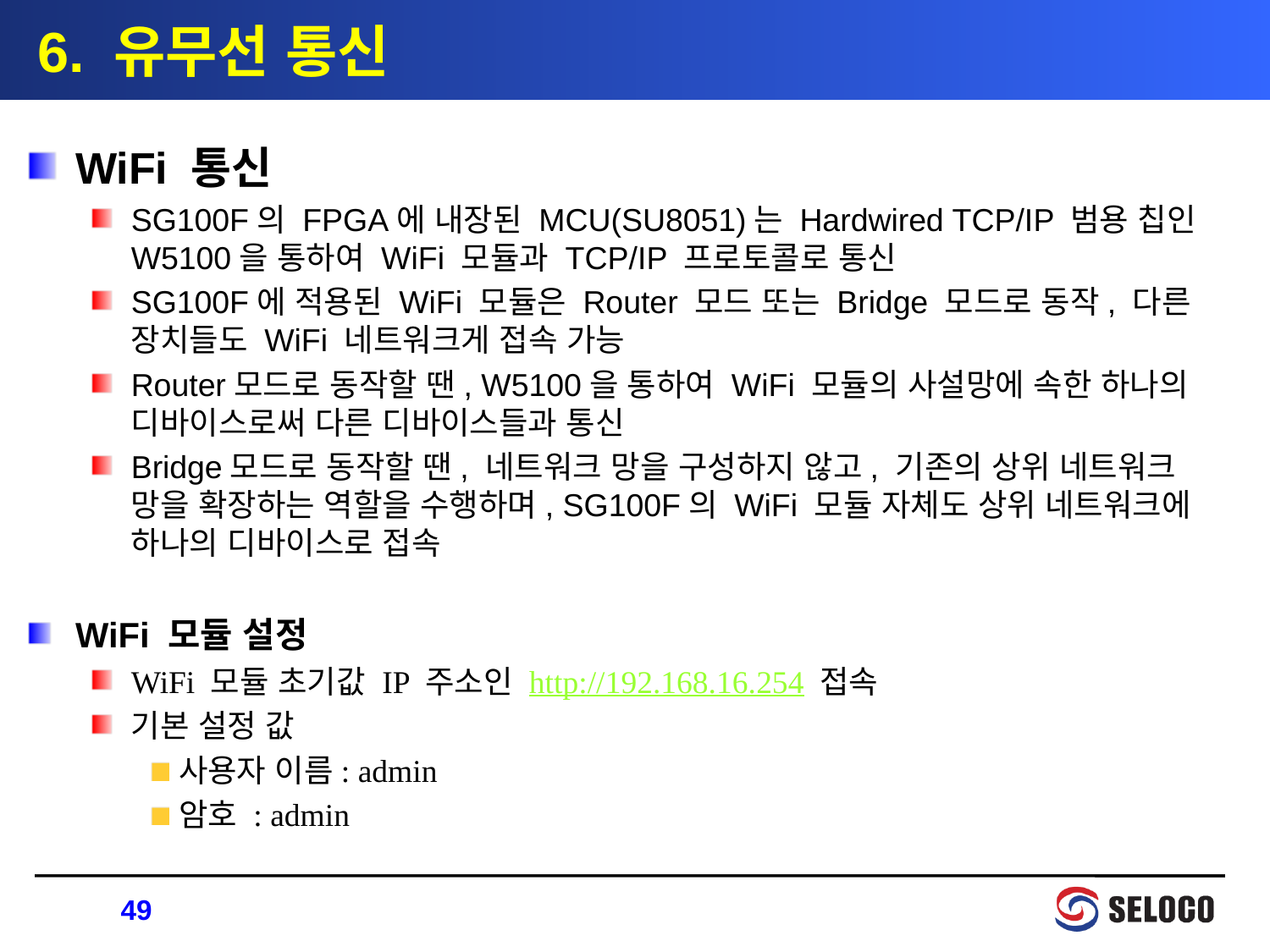

# 6. 유무선 통신
WiFi 통신
SG100F의 FPGA에 내장된 MCU(SU8051)는 Hardwired TCP/IP 범용 칩인 W5100을 통하여 WiFi 모듈과 TCP/IP 프로토콜로 통신
SG100F에 적용된 WiFi 모듈은 Router 모드 또는 Bridge 모드로 동작, 다른 장치들도 WiFi 네트워크게 접속 가능
Router모드로 동작할 땐, W5100을 통하여 WiFi 모듈의 사설망에 속한 하나의 디바이스로써 다른 디바이스들과 통신
Bridge모드로 동작할 땐, 네트워크 망을 구성하지 않고, 기존의 상위 네트워크 망을 확장하는 역할을 수행하며, SG100F의 WiFi 모듈 자체도 상위 네트워크에 하나의 디바이스로 접속

WiFi 모듈 설정
WiFi 모듈 초기값 IP 주소인 http://192.168.16.254 접속
기본 설정 값
사용자 이름: admin
암호 : admin

49